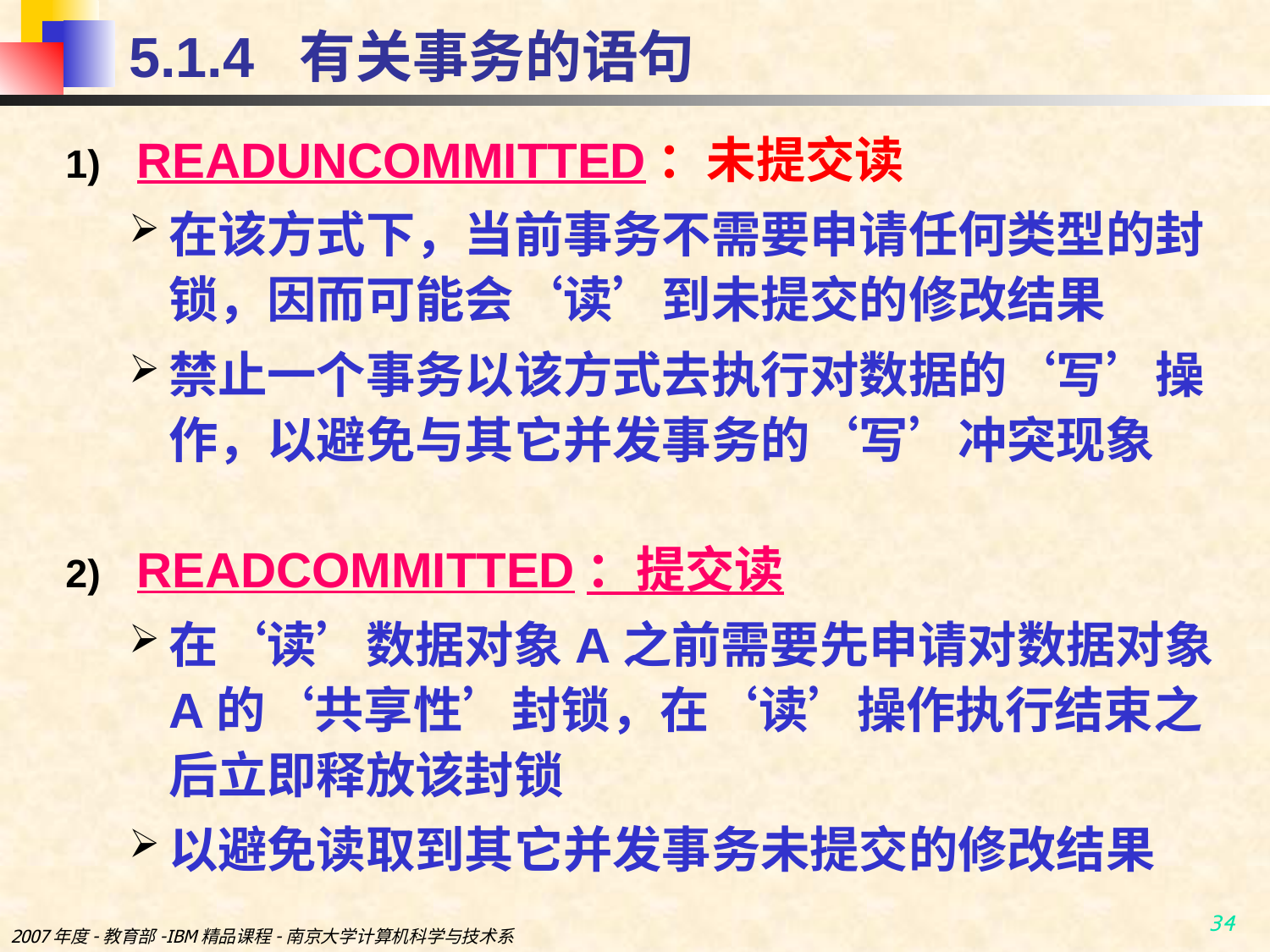

# 5.1.4  有关事务的语句
READUNCOMMITTED：未提交读
在该方式下，当前事务不需要申请任何类型的封锁，因而可能会‘读’到未提交的修改结果
禁止一个事务以该方式去执行对数据的‘写’操作，以避免与其它并发事务的‘写’冲突现象

READCOMMITTED：提交读
在‘读’数据对象A之前需要先申请对数据对象A的‘共享性’封锁，在‘读’操作执行结束之后立即释放该封锁
以避免读取到其它并发事务未提交的修改结果
34